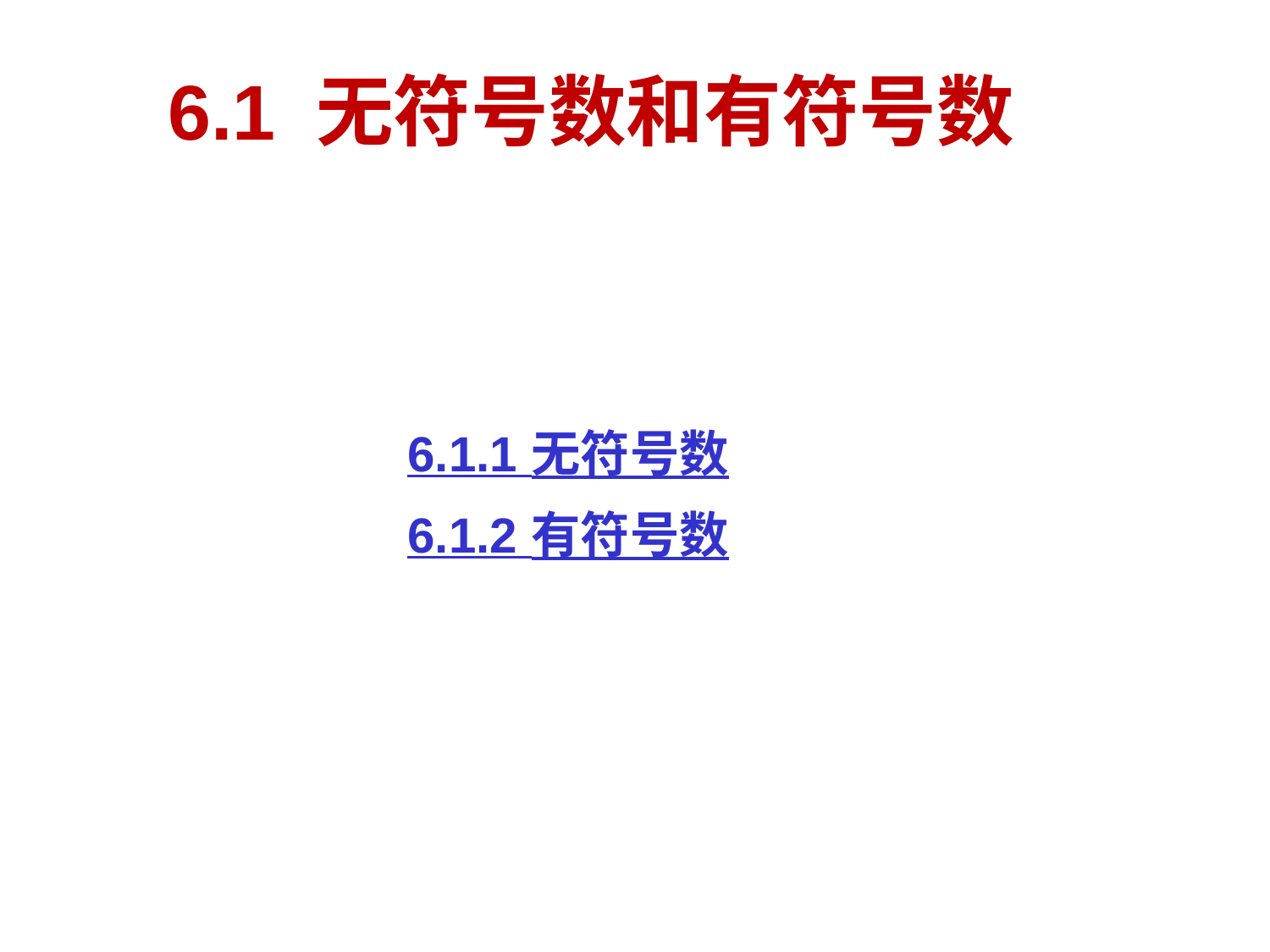

# 6.1 无符号数和有符号数
6.1.1 无符号数
6.1.2 有符号数